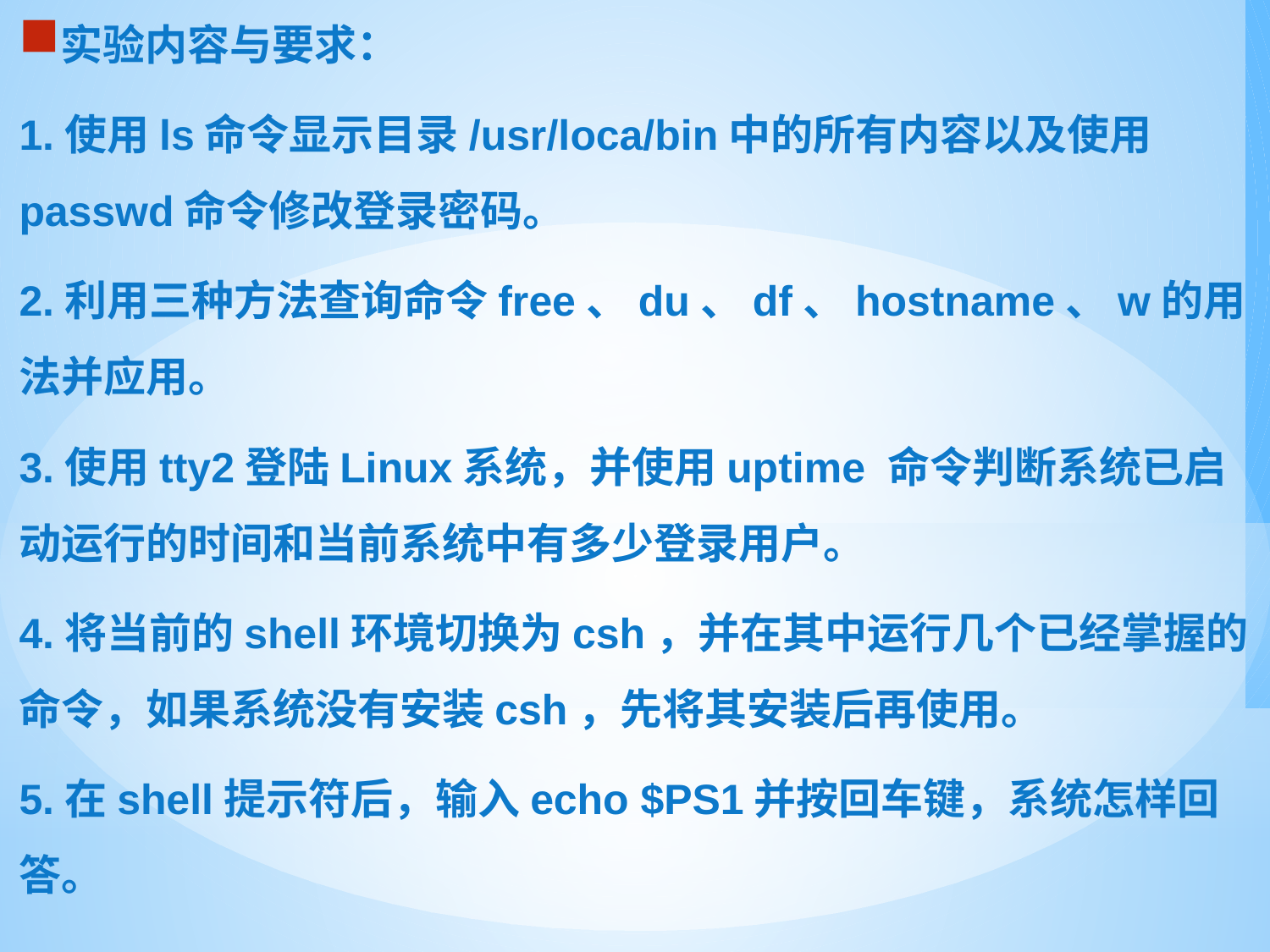

实验内容与要求：
1.使用ls命令显示目录/usr/loca/bin中的所有内容以及使用passwd命令修改登录密码。
2.利用三种方法查询命令free、du、df、hostname、w的用法并应用。
3.使用tty2登陆Linux系统，并使用uptime 命令判断系统已启动运行的时间和当前系统中有多少登录用户。
4.将当前的shell环境切换为csh，并在其中运行几个已经掌握的命令，如果系统没有安装csh，先将其安装后再使用。
5.在shell提示符后，输入echo $PS1并按回车键，系统怎样回答。